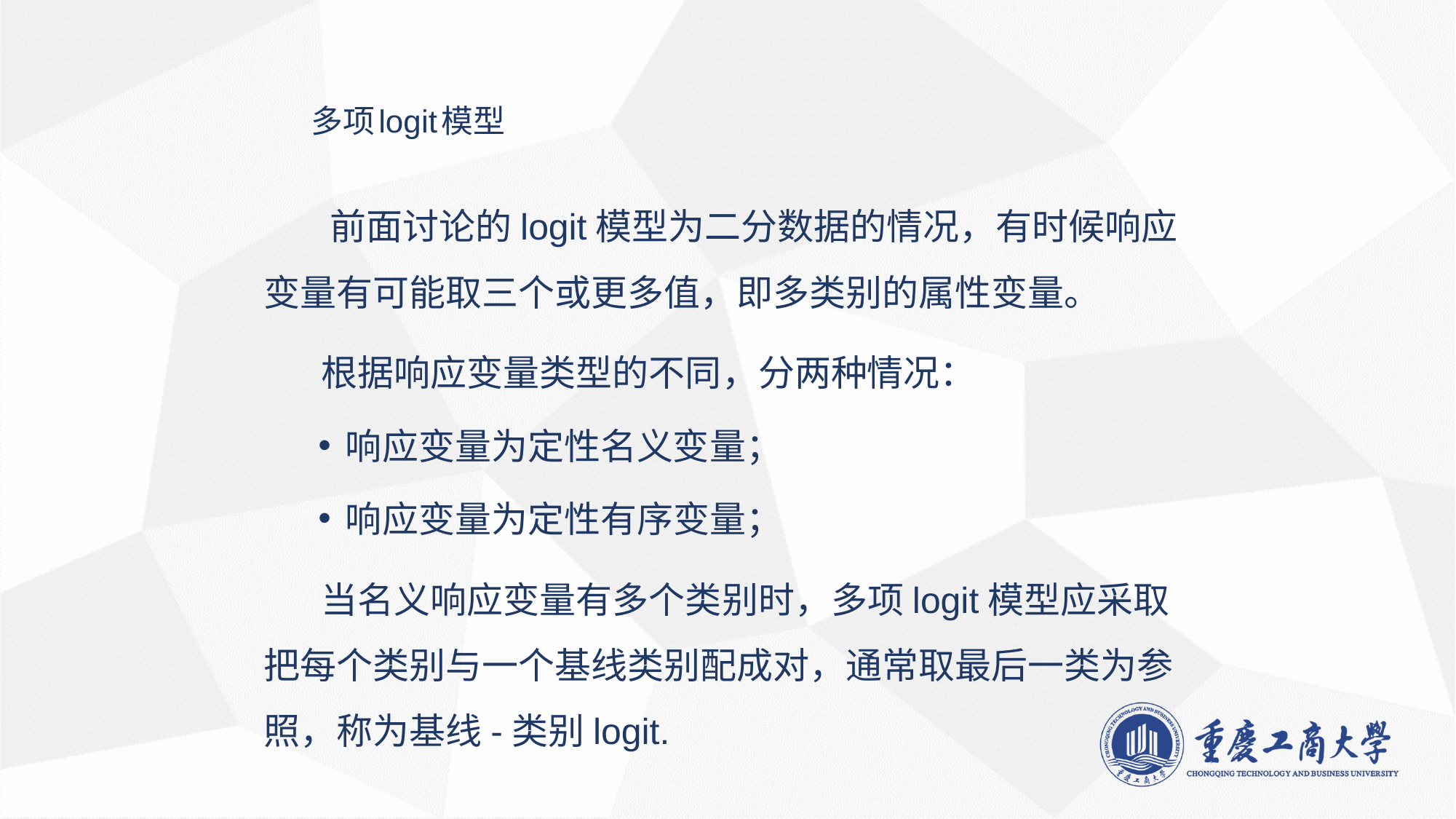

# 多项logit模型
       前面讨论的logit模型为二分数据的情况，有时候响应变量有可能取三个或更多值，即多类别的属性变量。
      根据响应变量类型的不同，分两种情况：
响应变量为定性名义变量；
响应变量为定性有序变量；
      当名义响应变量有多个类别时，多项logit模型应采取把每个类别与一个基线类别配成对，通常取最后一类为参照，称为基线-类别logit.